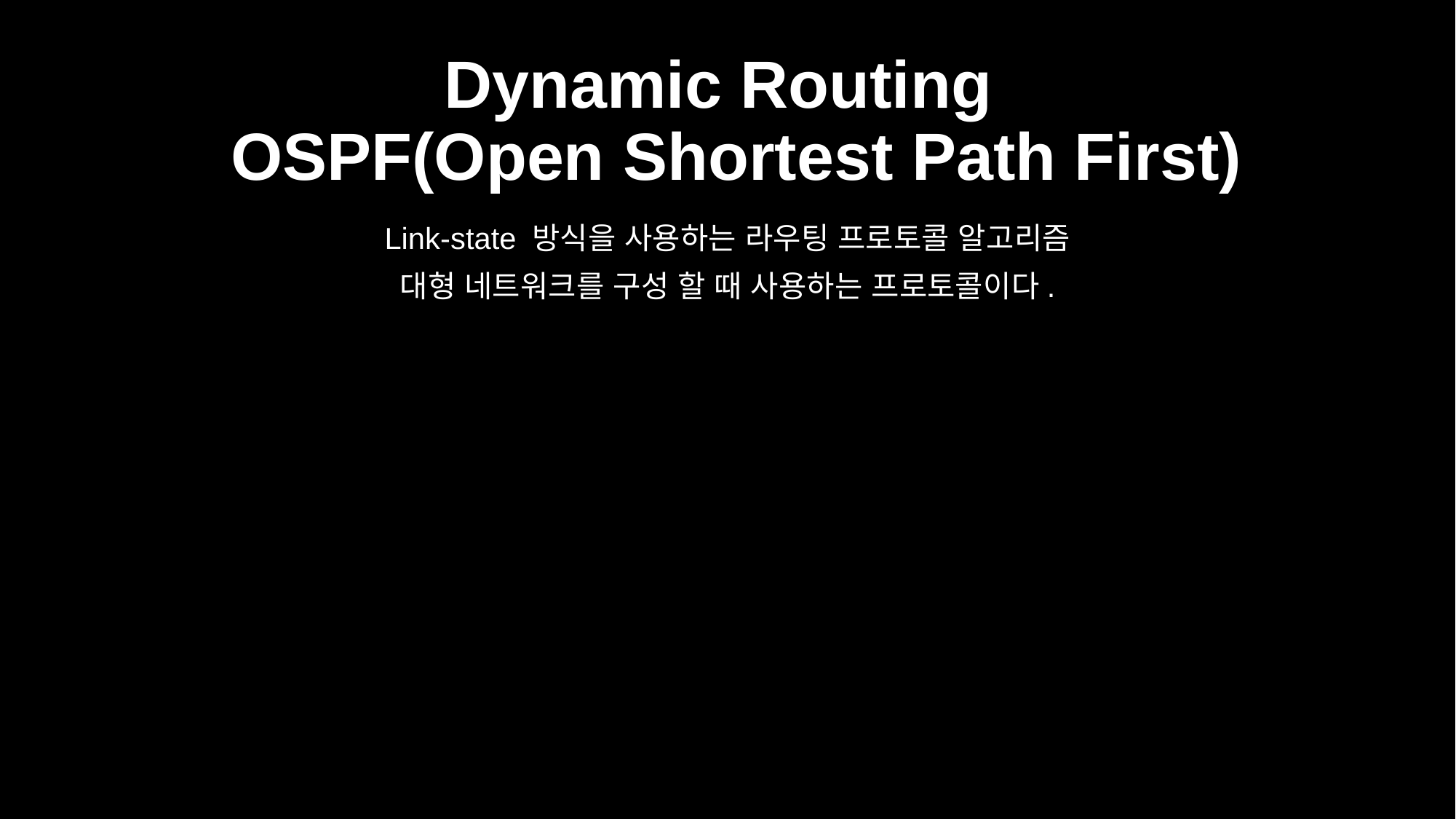

# Dynamic Routing OSPF(Open Shortest Path First)
Link-state 방식을 사용하는 라우팅 프로토콜 알고리즘
대형 네트워크를 구성 할 때 사용하는 프로토콜이다.